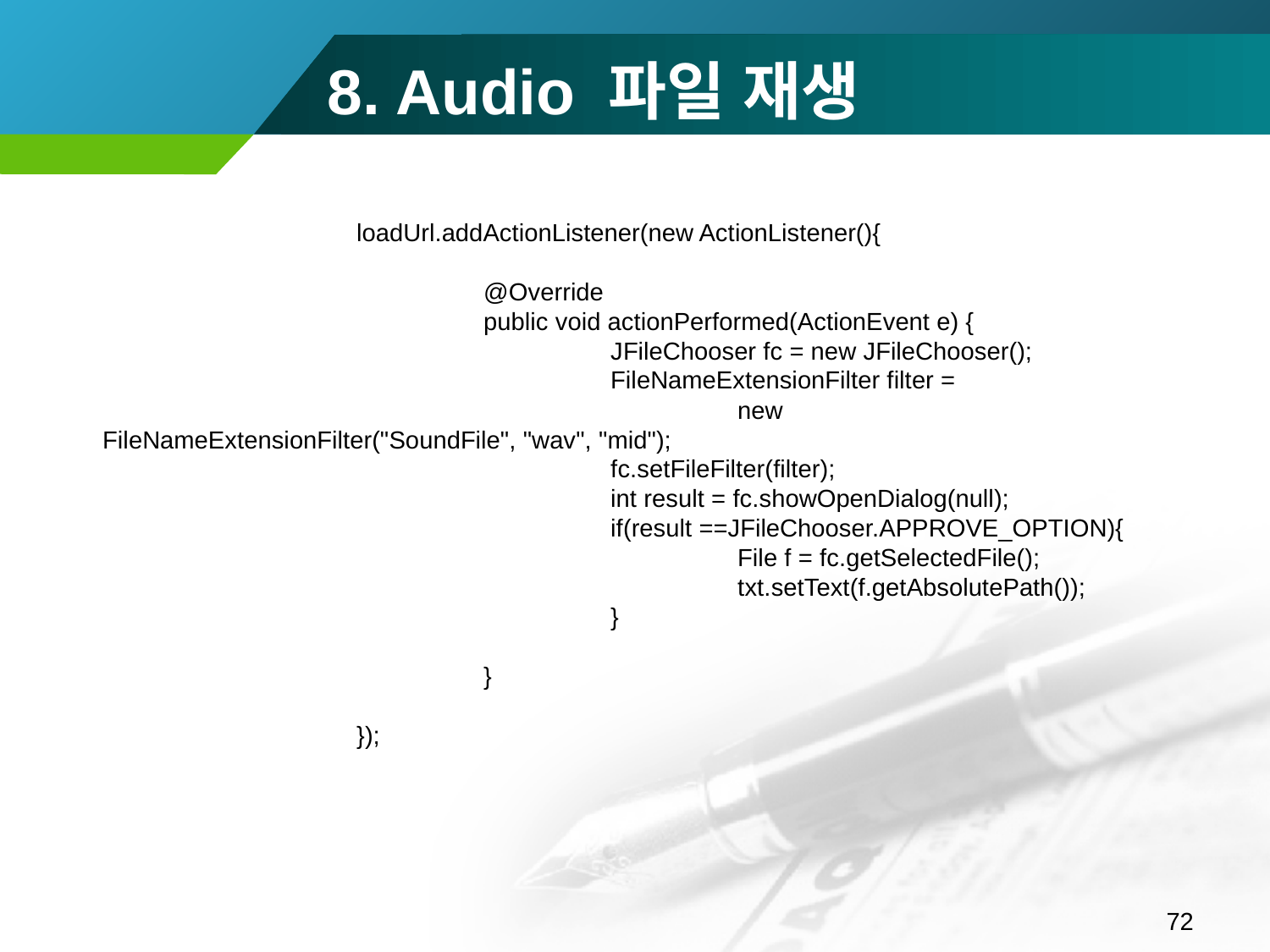

8. Audio 파일 재생
		loadUrl.addActionListener(new ActionListener(){

			@Override
			public void actionPerformed(ActionEvent e) {
				JFileChooser fc = new JFileChooser();
				FileNameExtensionFilter filter =
					new FileNameExtensionFilter("SoundFile", "wav", "mid");
				fc.setFileFilter(filter);
				int result = fc.showOpenDialog(null);
				if(result ==JFileChooser.APPROVE_OPTION){
					File f = fc.getSelectedFile();
					txt.setText(f.getAbsolutePath());
				}

			}

		});
72